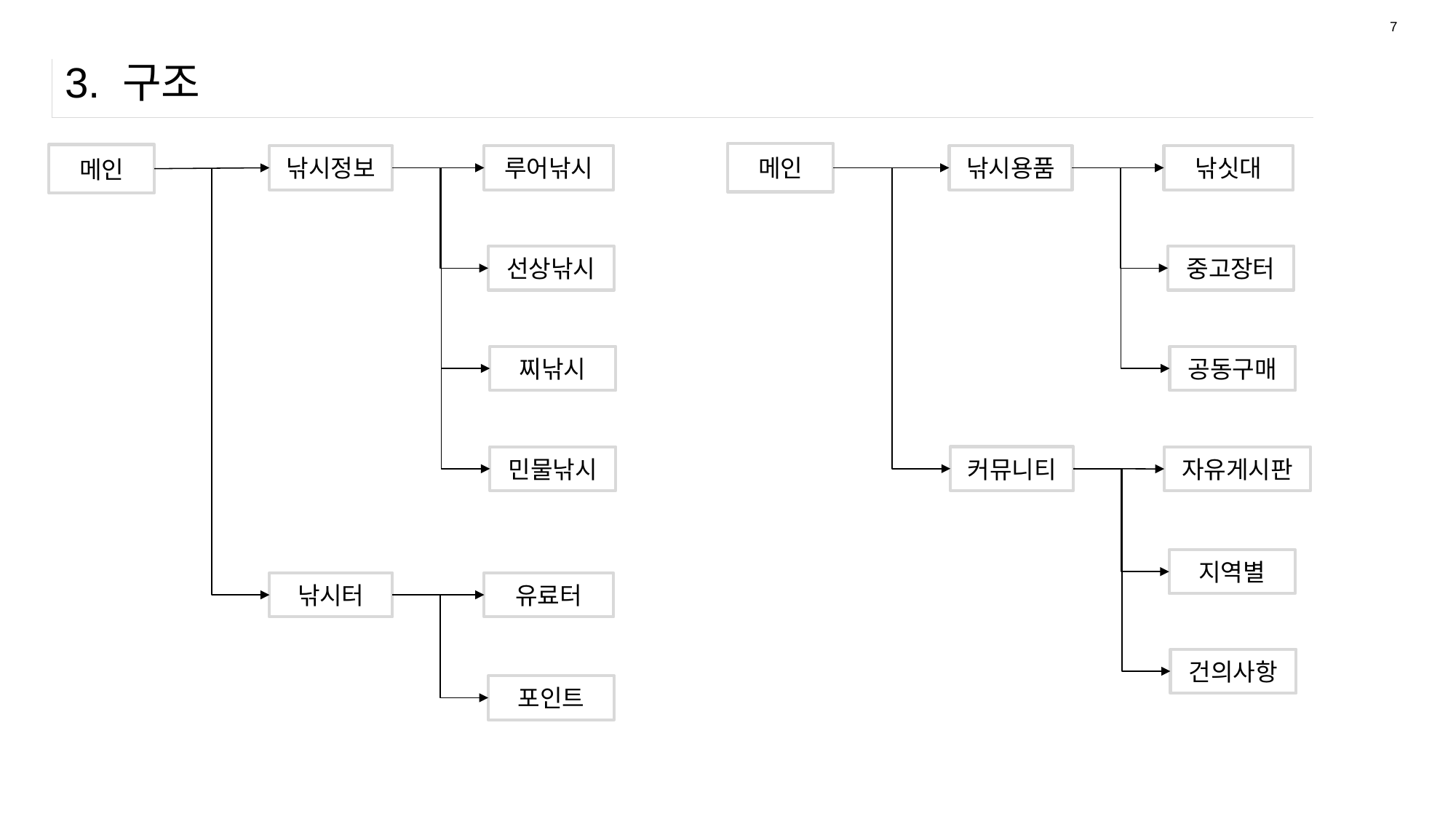

7
# 3. 구조
메인
메인
낚시정보
루어낚시
낚시용품
낚싯대
선상낚시
중고장터
찌낚시
공동구매
커뮤니티
민물낚시
자유게시판
지역별
낚시터
유료터
건의사항
포인트